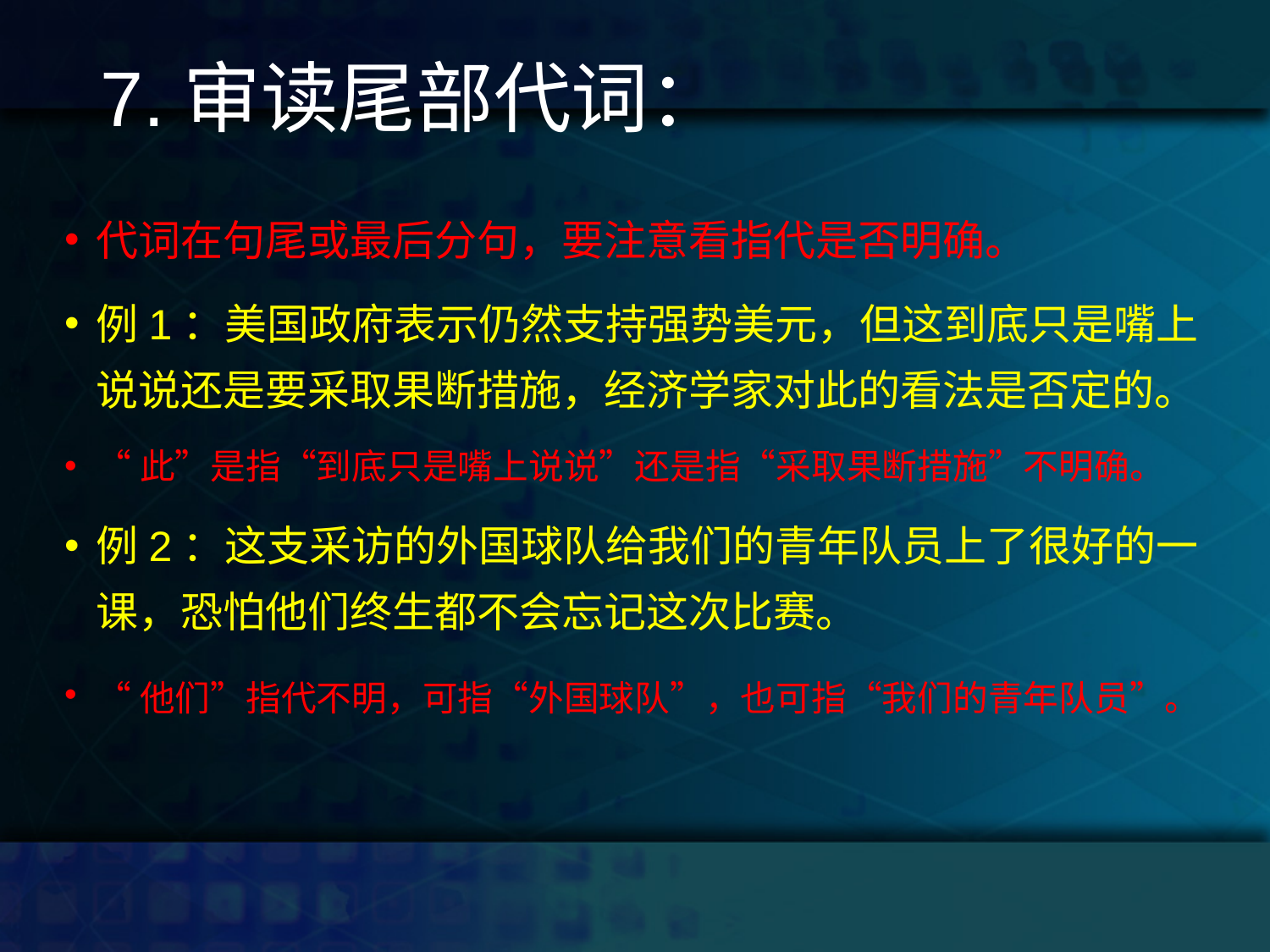

# 7.审读尾部代词：
代词在句尾或最后分句，要注意看指代是否明确。
例1：美国政府表示仍然支持强势美元，但这到底只是嘴上说说还是要采取果断措施，经济学家对此的看法是否定的。
“此”是指“到底只是嘴上说说”还是指“采取果断措施”不明确。
例2：这支采访的外国球队给我们的青年队员上了很好的一课，恐怕他们终生都不会忘记这次比赛。
“他们”指代不明，可指“外国球队”，也可指“我们的青年队员”。